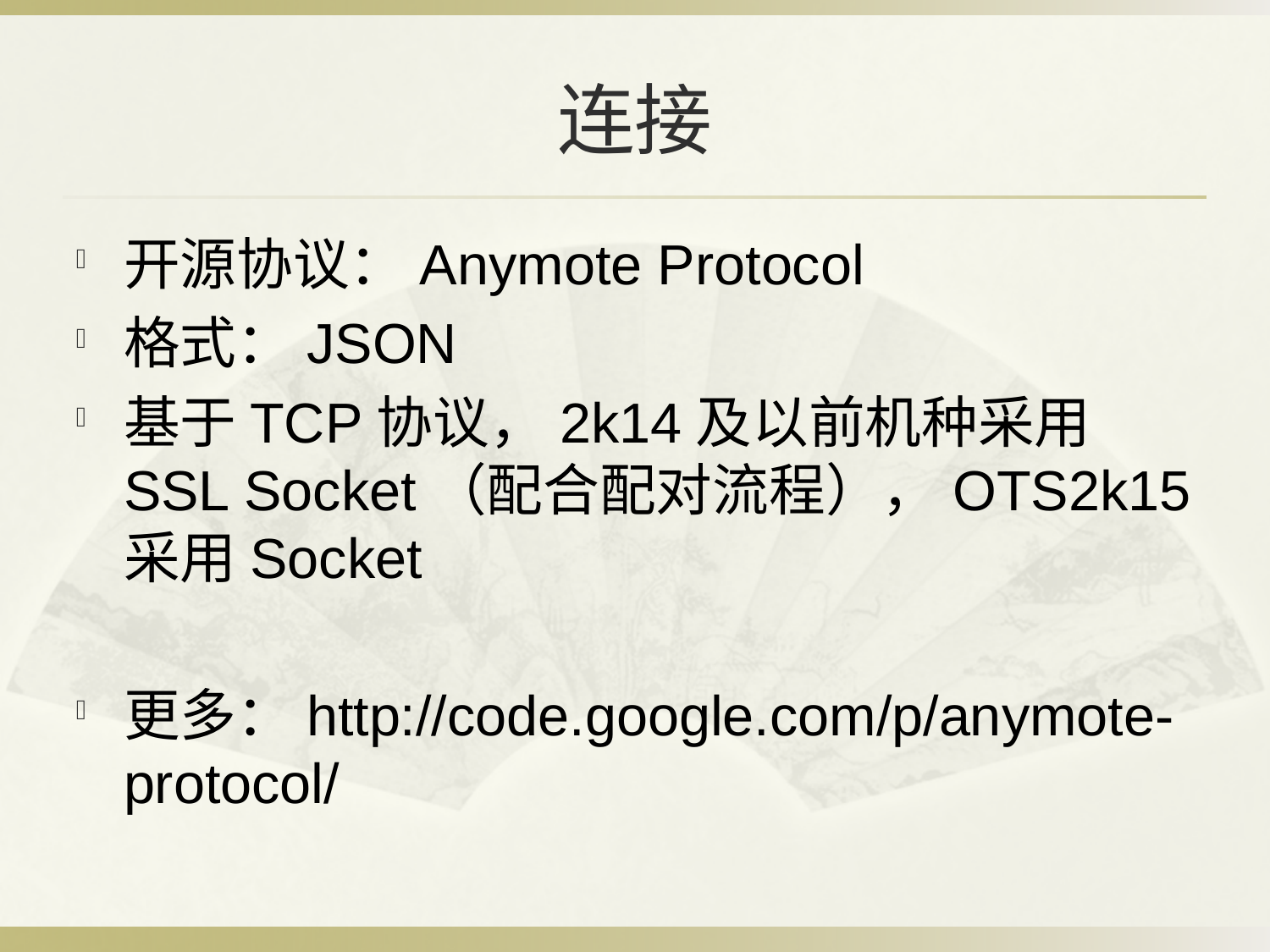

# 连接
开源协议：Anymote Protocol
格式：JSON
基于TCP协议，2k14及以前机种采用SSL Socket（配合配对流程），OTS2k15采用Socket

更多：http://code.google.com/p/anymote-protocol/